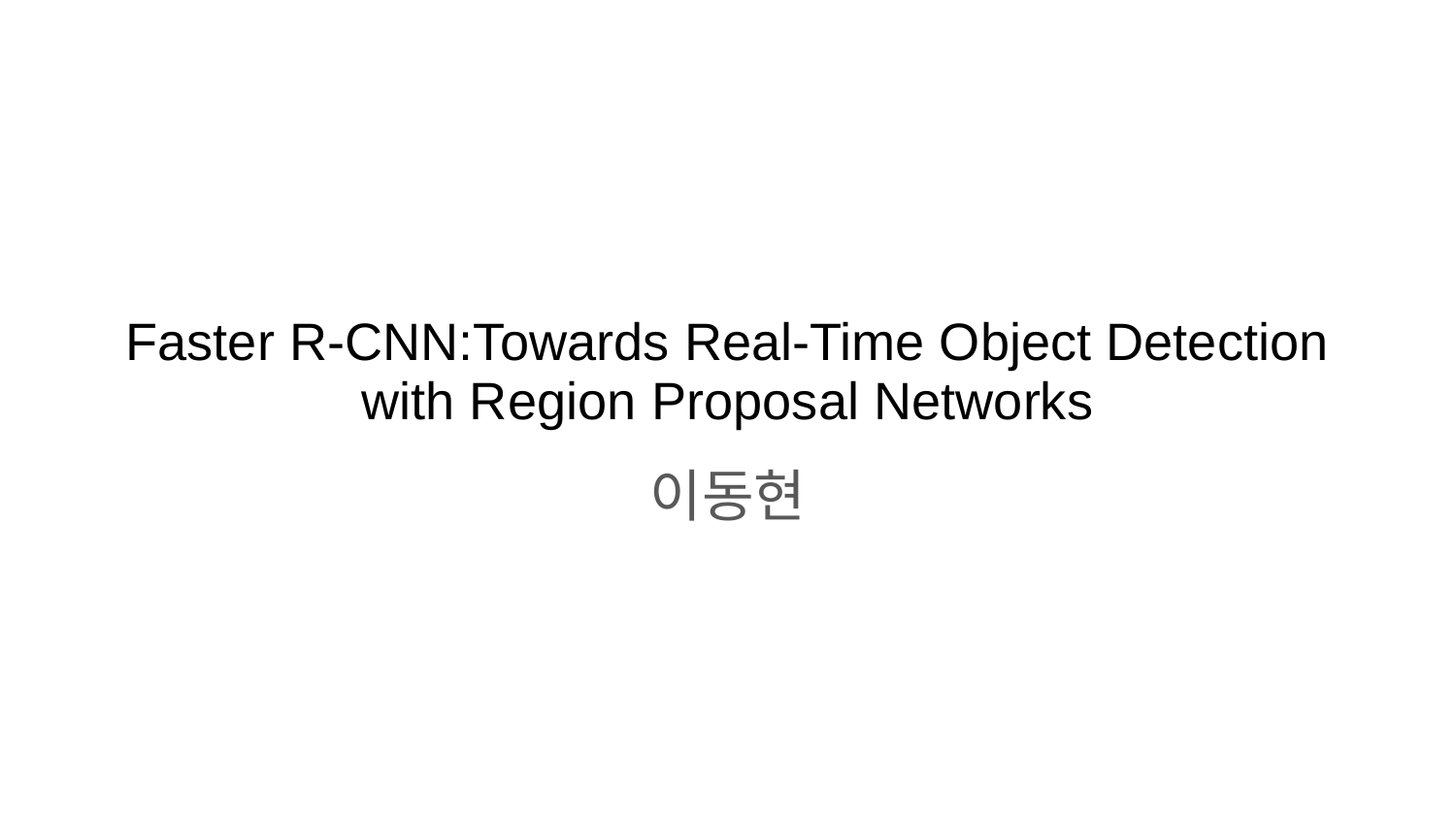

# Faster R-CNN:Towards Real-Time Object Detection
with Region Proposal Networks
이동현